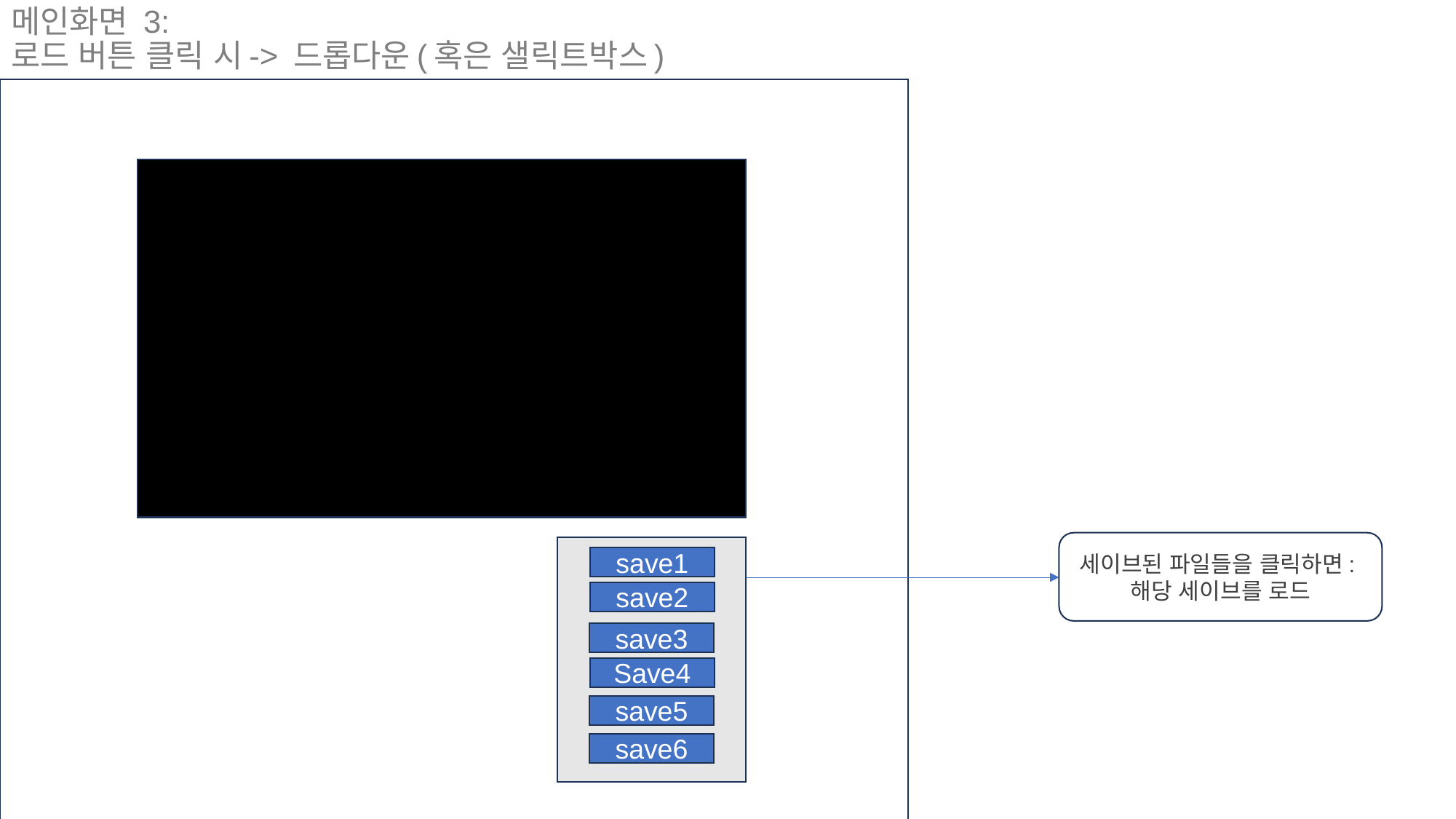

# 메인화면 3: 로드 버튼 클릭 시-> 드롭다운(혹은 샐릭트박스)

세이브된 파일들을 클릭하면:
해당 세이브를 로드

save1
save2
save3
Save4
save5
save6